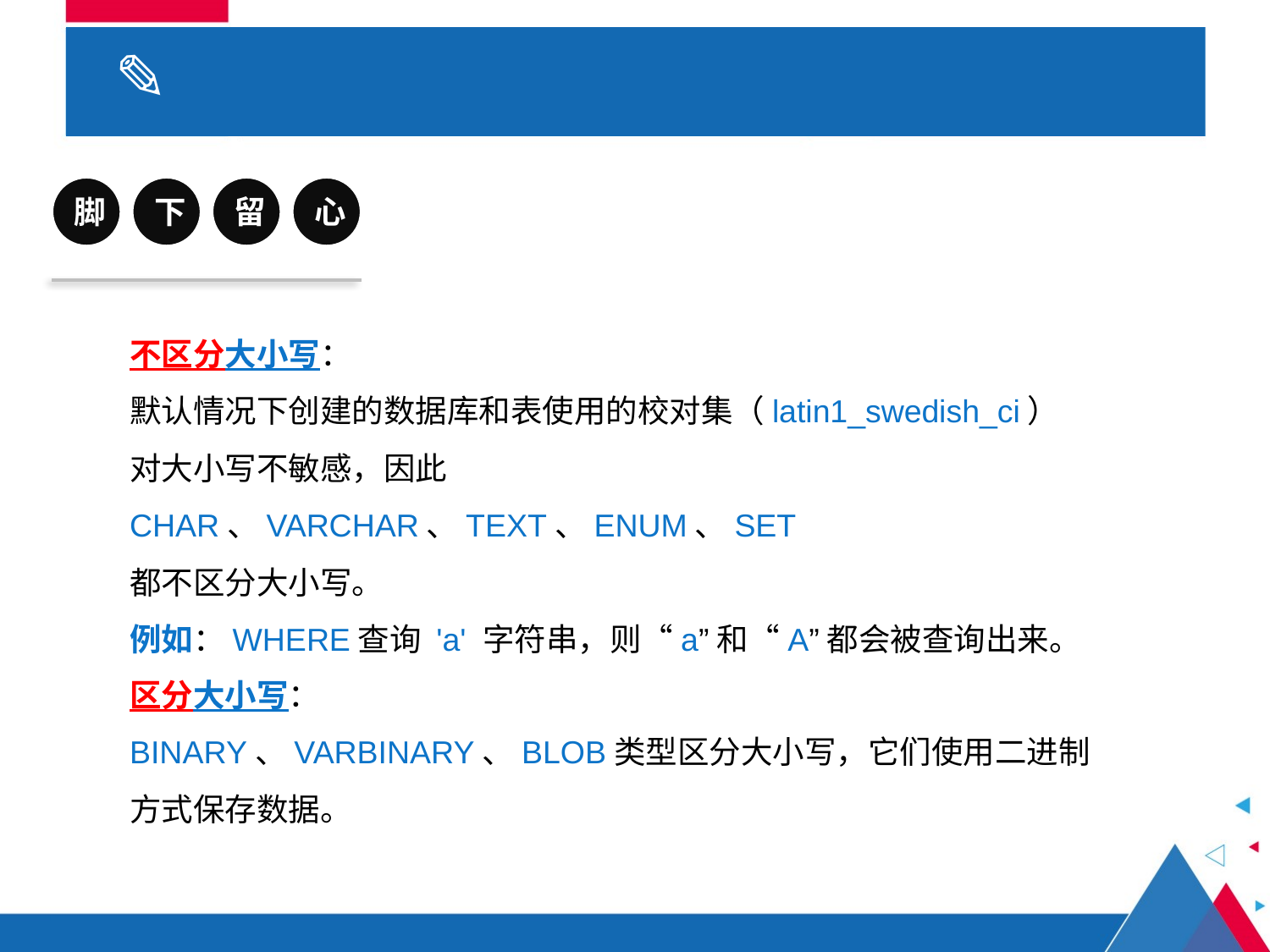

# 3.1 数据类型
脚
下
留
心
不区分大小写：
默认情况下创建的数据库和表使用的校对集（latin1_swedish_ci）
对大小写不敏感，因此CHAR、VARCHAR、TEXT、ENUM、SET
都不区分大小写。
例如：WHERE查询 'a' 字符串，则“a”和“A”都会被查询出来。
区分大小写：
BINARY、VARBINARY、BLOB类型区分大小写，它们使用二进制方式保存数据。